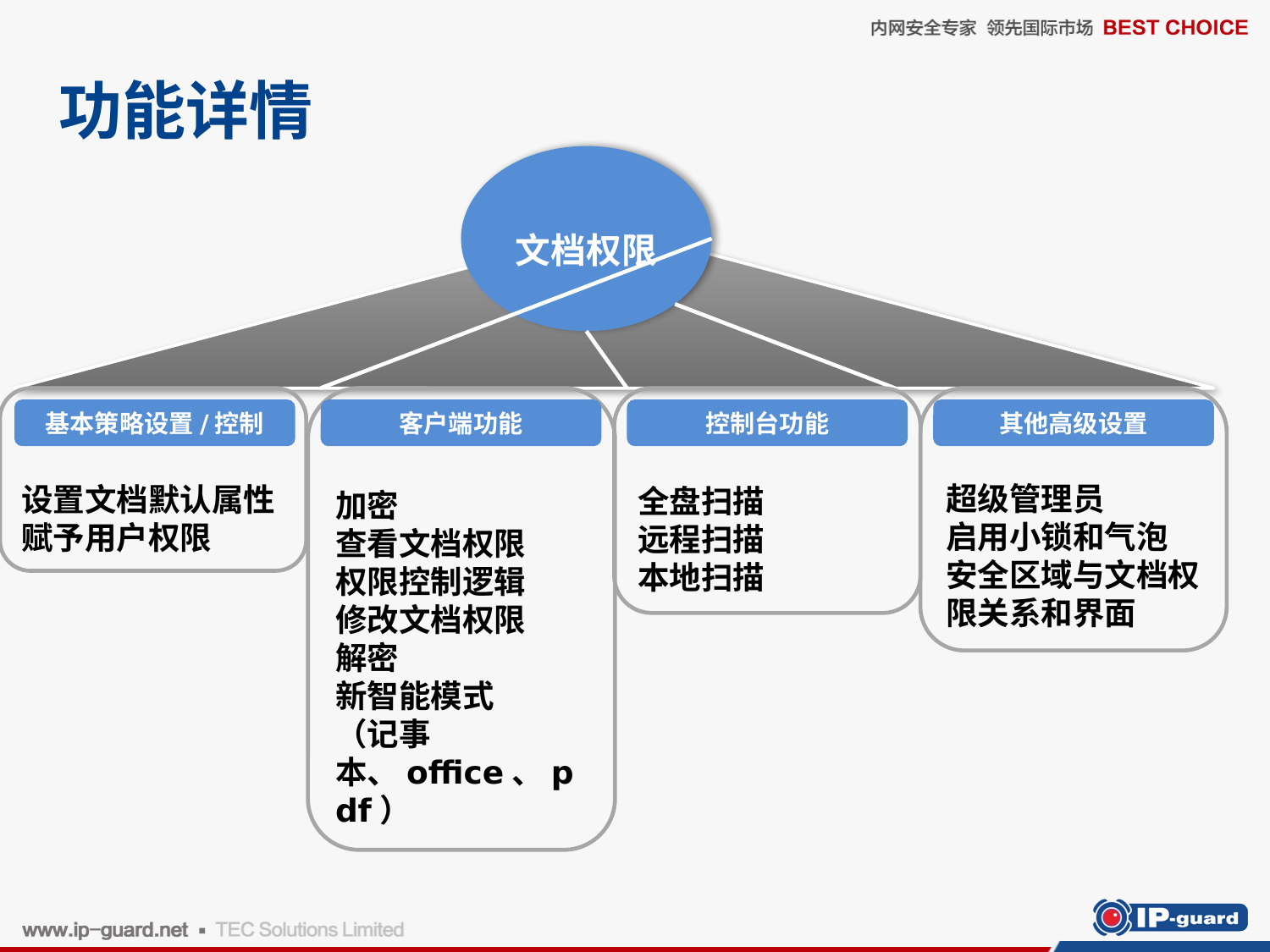

功能详情
文档权限

设置文档默认属性
赋予用户权限

加密
查看文档权限
权限控制逻辑
修改文档权限
解密
新智能模式
（记事本、office、pdf）

全盘扫描
远程扫描
本地扫描

超级管理员
启用小锁和气泡
安全区域与文档权限关系和界面
基本策略设置/控制
客户端功能
控制台功能
其他高级设置